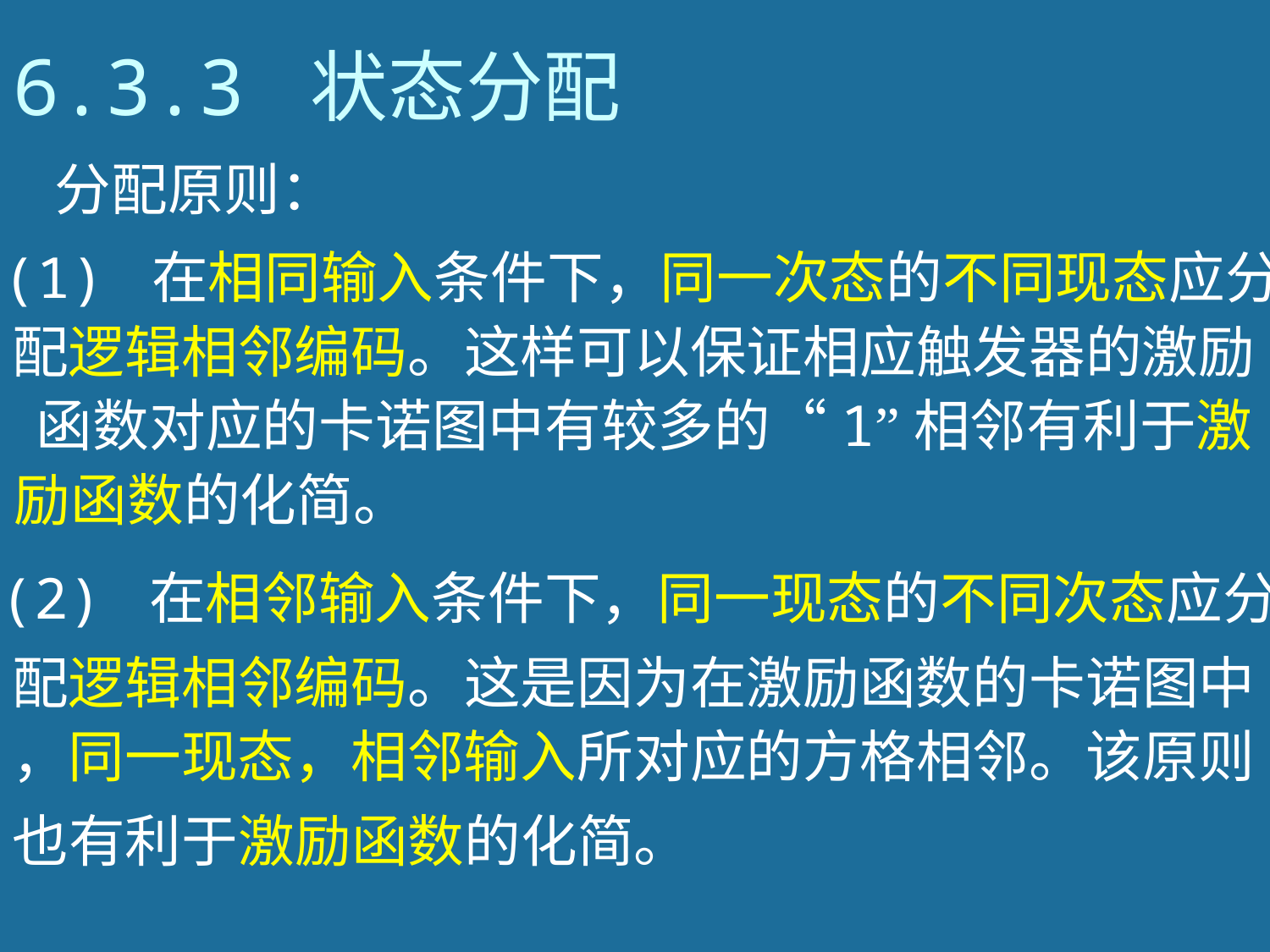

# 6.3.3 状态分配
分配原则：
(1) 在相同输入条件下，同一次态的不同现态应分
配逻辑相邻编码。这样可以保证相应触发器的激励
函数对应的卡诺图中有较多的“1”相邻有利于激
励函数的化简。
(2) 在相邻输入条件下，同一现态的不同次态应分
配逻辑相邻编码。这是因为在激励函数的卡诺图中
，同一现态，相邻输入所对应的方格相邻。该原则
也有利于激励函数的化简。
96